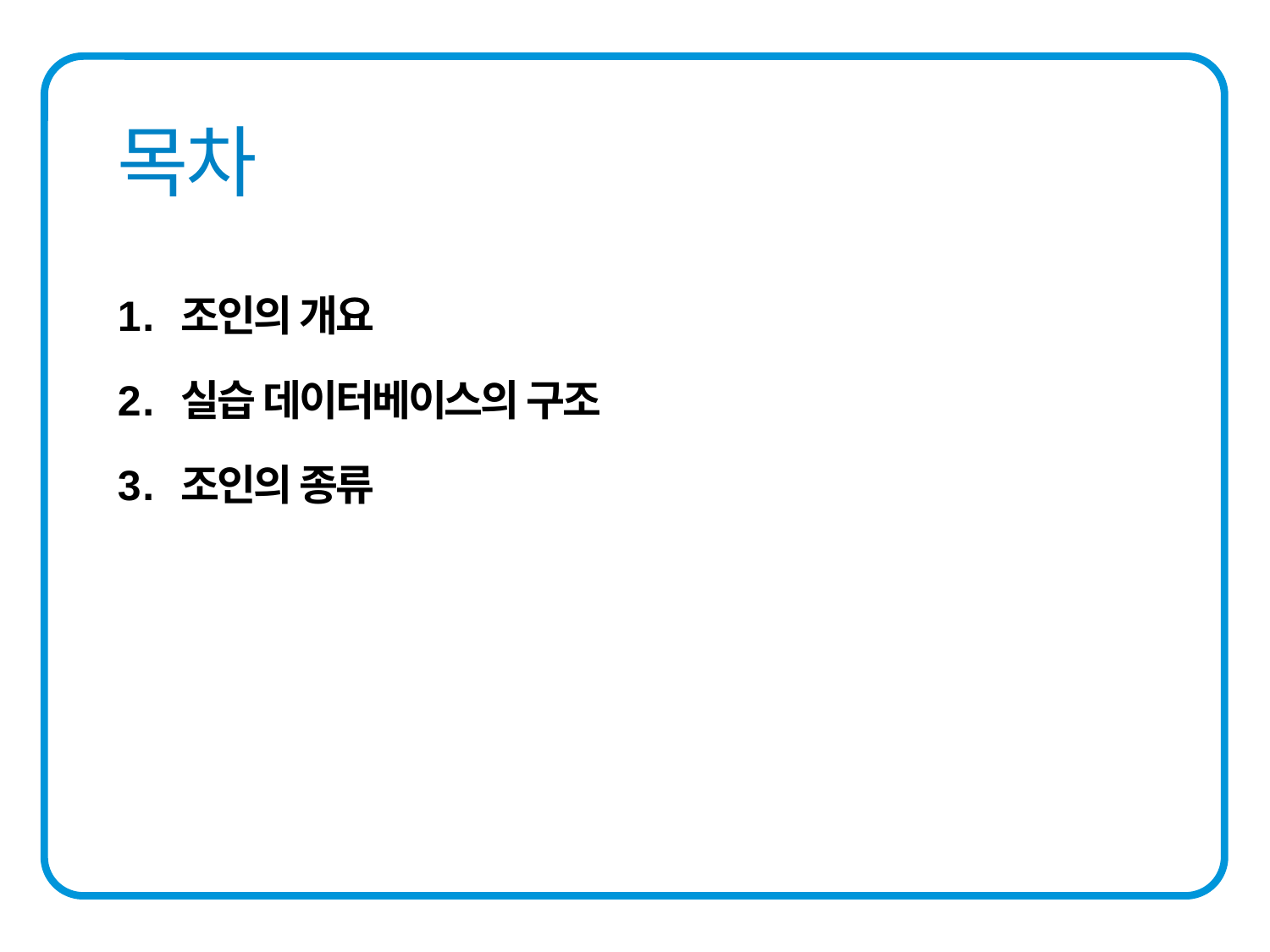

조인의 개요
실습 데이터베이스의 구조
조인의 종류